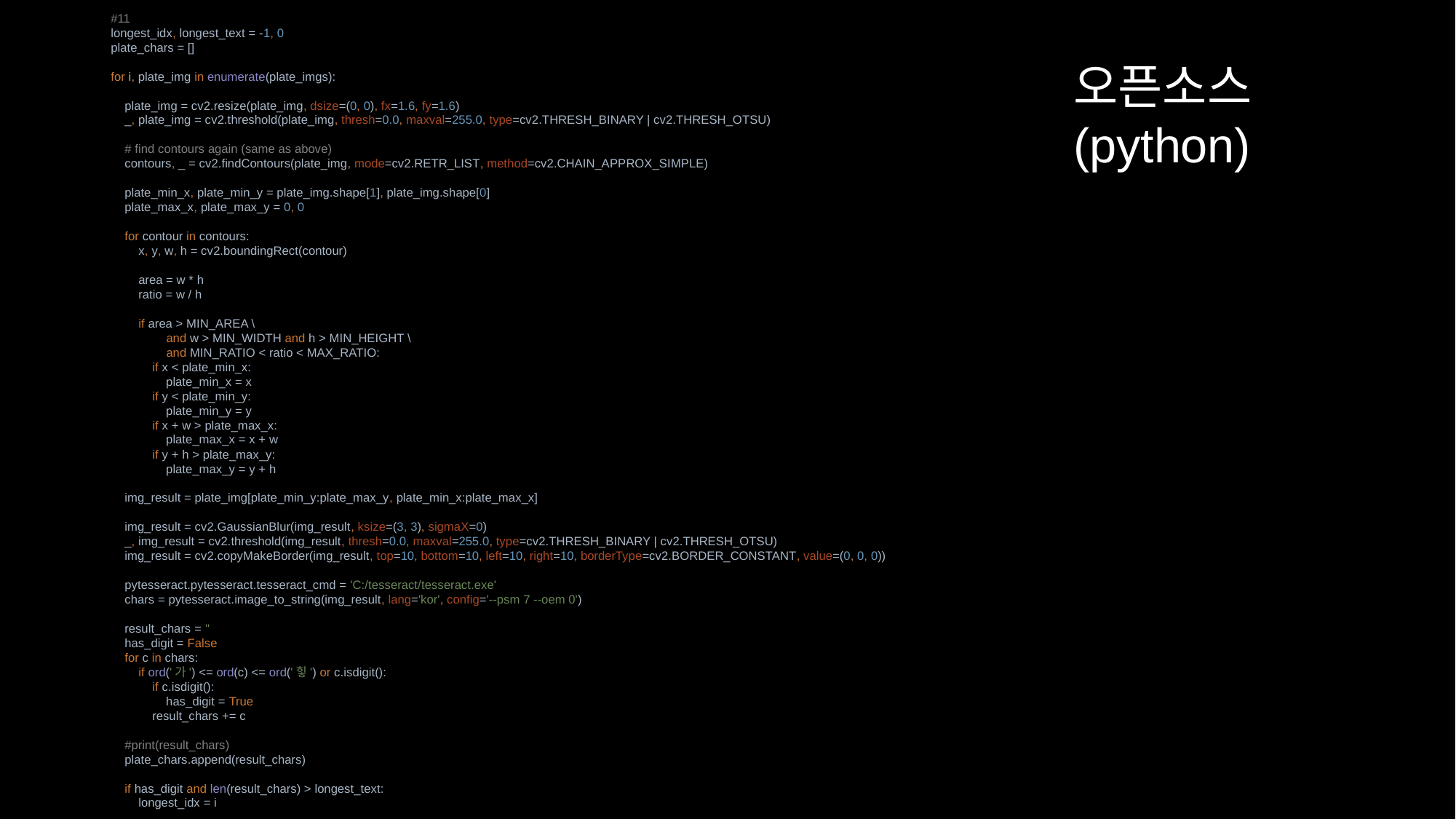

#11
longest_idx, longest_text = -1, 0
plate_chars = []
for i, plate_img in enumerate(plate_imgs):
    plate_img = cv2.resize(plate_img, dsize=(0, 0), fx=1.6, fy=1.6)
    _, plate_img = cv2.threshold(plate_img, thresh=0.0, maxval=255.0, type=cv2.THRESH_BINARY | cv2.THRESH_OTSU)
    # find contours again (same as above)
    contours, _ = cv2.findContours(plate_img, mode=cv2.RETR_LIST, method=cv2.CHAIN_APPROX_SIMPLE)
    plate_min_x, plate_min_y = plate_img.shape[1], plate_img.shape[0]
    plate_max_x, plate_max_y = 0, 0
    for contour in contours:
        x, y, w, h = cv2.boundingRect(contour)
        area = w * h
        ratio = w / h
        if area > MIN_AREA \
                and w > MIN_WIDTH and h > MIN_HEIGHT \
                and MIN_RATIO < ratio < MAX_RATIO:
            if x < plate_min_x:
                plate_min_x = x
            if y < plate_min_y:
                plate_min_y = y
            if x + w > plate_max_x:
                plate_max_x = x + w
            if y + h > plate_max_y:
                plate_max_y = y + h
    img_result = plate_img[plate_min_y:plate_max_y, plate_min_x:plate_max_x]
    img_result = cv2.GaussianBlur(img_result, ksize=(3, 3), sigmaX=0)
    _, img_result = cv2.threshold(img_result, thresh=0.0, maxval=255.0, type=cv2.THRESH_BINARY | cv2.THRESH_OTSU)
    img_result = cv2.copyMakeBorder(img_result, top=10, bottom=10, left=10, right=10, borderType=cv2.BORDER_CONSTANT, value=(0, 0, 0))
    pytesseract.pytesseract.tesseract_cmd = 'C:/tesseract/tesseract.exe'
    chars = pytesseract.image_to_string(img_result, lang='kor', config='--psm 7 --oem 0')
    result_chars = ''
    has_digit = False
    for c in chars:
        if ord('가') <= ord(c) <= ord('힣') or c.isdigit():
            if c.isdigit():
                has_digit = True
            result_chars += c
    #print(result_chars)
    plate_chars.append(result_chars)
    if has_digit and len(result_chars) > longest_text:
        longest_idx = i
#12
    #plt.subplot(len(plate_imgs), 1, i + 1)
    #plt.imshow(img_result, cmap='gray')
오픈소스
(python)